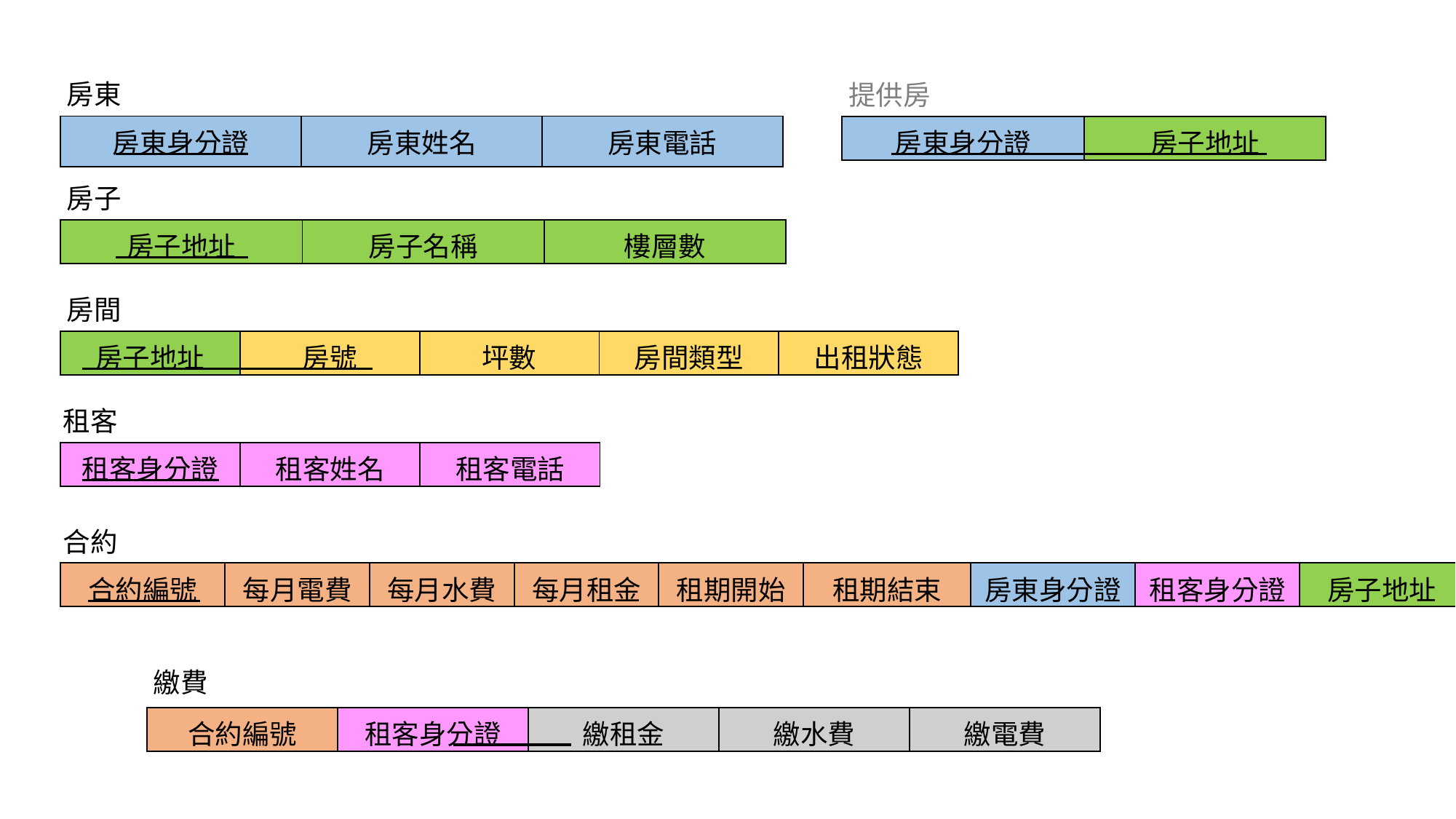

房東
提供房
| 房東身分證 | 房東姓名 | 房東電話 |
| --- | --- | --- |
| 房東身分證 | 房子地址 |
| --- | --- |
房子
| 房子地址 | 房子名稱 | 樓層數 |
| --- | --- | --- |
房間
| 房子地址 | 房號 | 坪數 | 房間類型 | 出租狀態 |
| --- | --- | --- | --- | --- |
租客
| 租客身分證 | 租客姓名 | 租客電話 |
| --- | --- | --- |
合約
| 合約編號 | 每月電費 | 每月水費 | 每月租金 | 租期開始 | 租期結束 | 房東身分證 | 租客身分證 | 房子地址 | 房號 |
| --- | --- | --- | --- | --- | --- | --- | --- | --- | --- |
繳費
| 合約編號 | 租客身分證 | 繳租金 | 繳水費 | 繳電費 |
| --- | --- | --- | --- | --- |